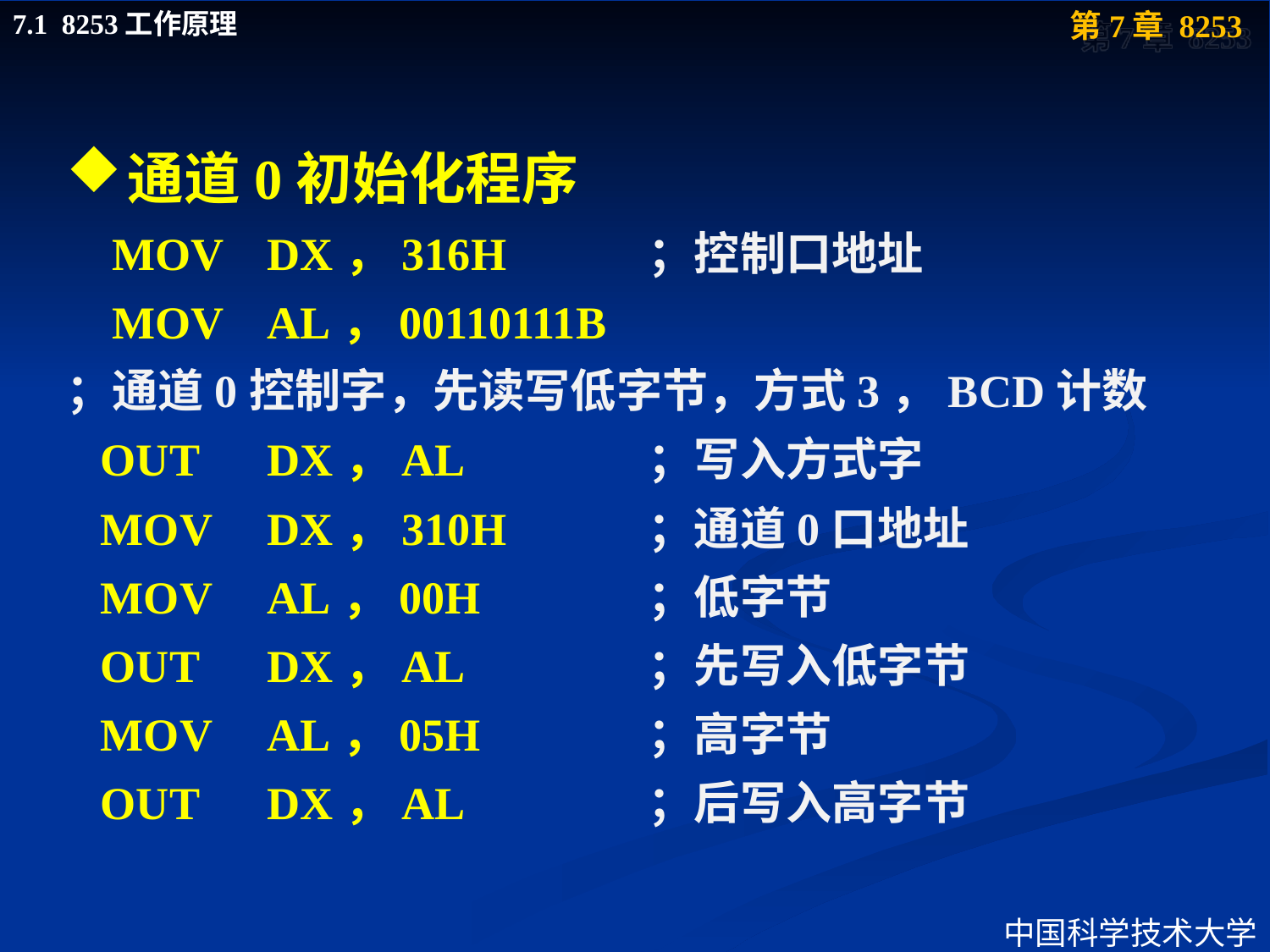

通道0初始化程序
    MOV	DX，316H		；控制口地址
    MOV	AL，00110111B
；通道0控制字，先读写低字节，方式3，BCD计数
   OUT	DX，AL		；写入方式字
   MOV	DX，310H		；通道0口地址
   MOV	AL，00H		；低字节
   OUT	DX，AL		；先写入低字节
   MOV	AL，05H		；高字节
   OUT	DX，AL		；后写入高字节